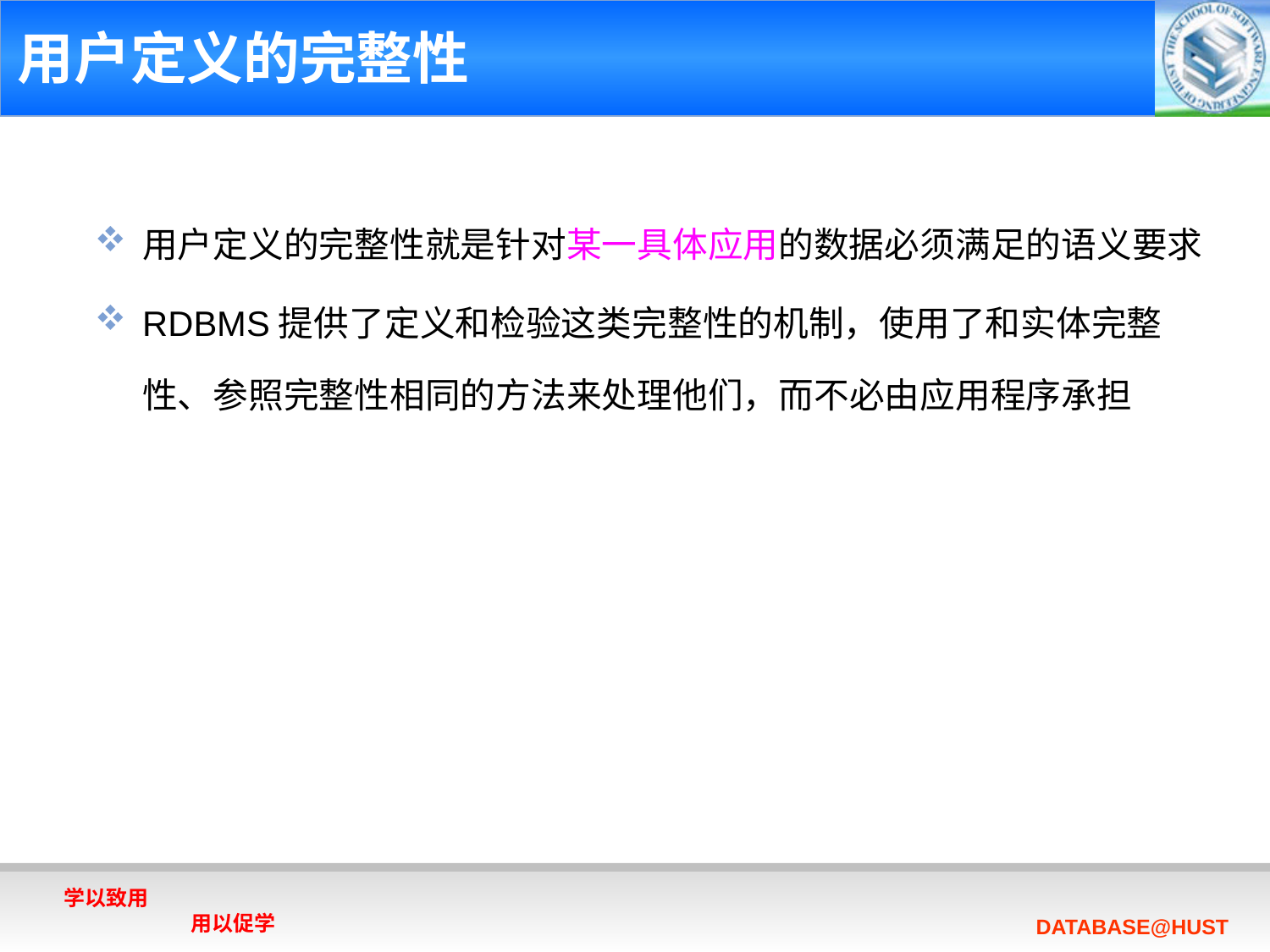

# 用户定义的完整性
用户定义的完整性就是针对某一具体应用的数据必须满足的语义要求
RDBMS提供了定义和检验这类完整性的机制，使用了和实体完整性、参照完整性相同的方法来处理他们，而不必由应用程序承担